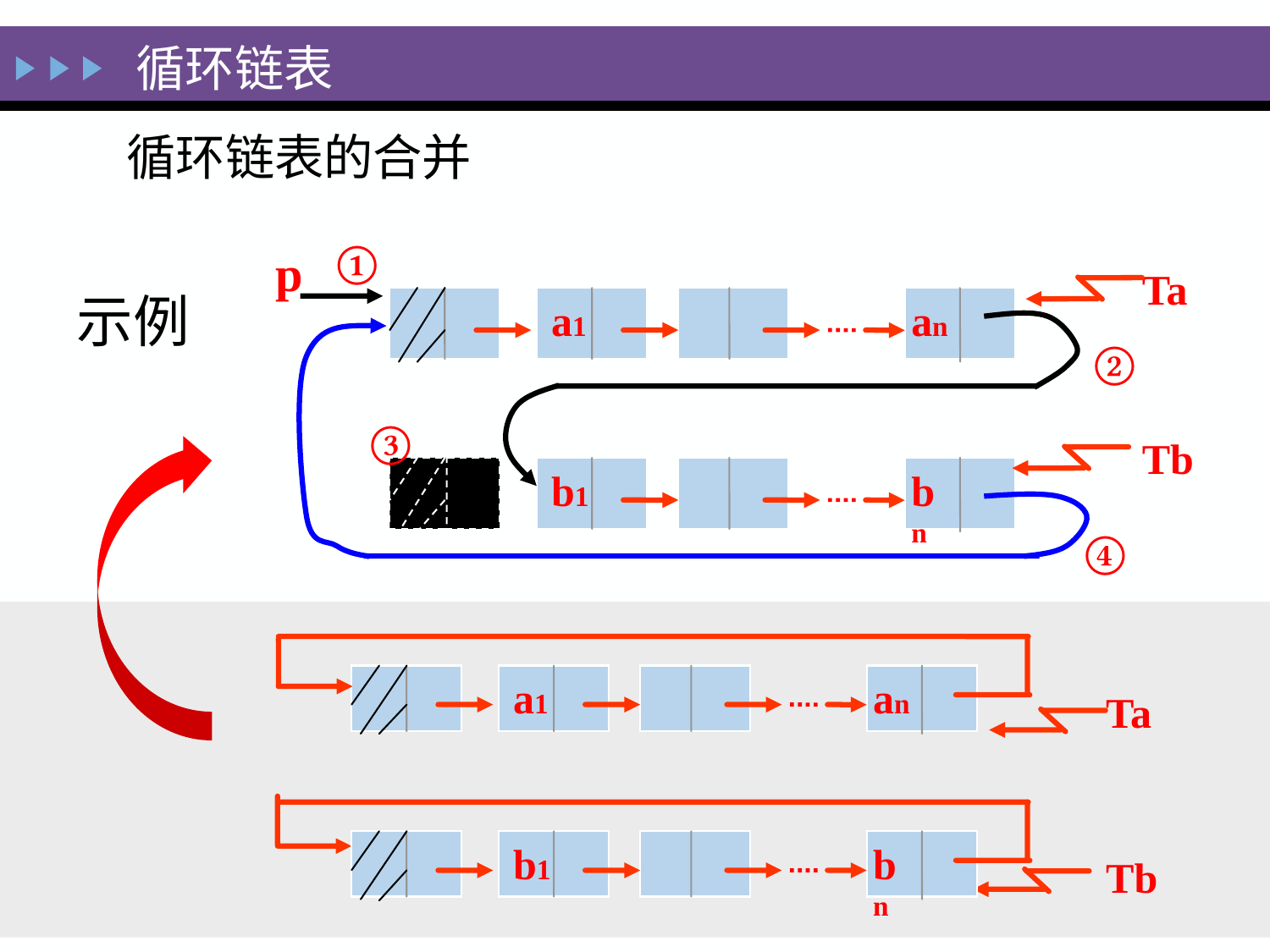

循环链表
循环链表的合并
①
p
Ta

a1

an

②

③
Tb

b1

bn

④

示例

a1

an

Ta

b1

bn

Tb